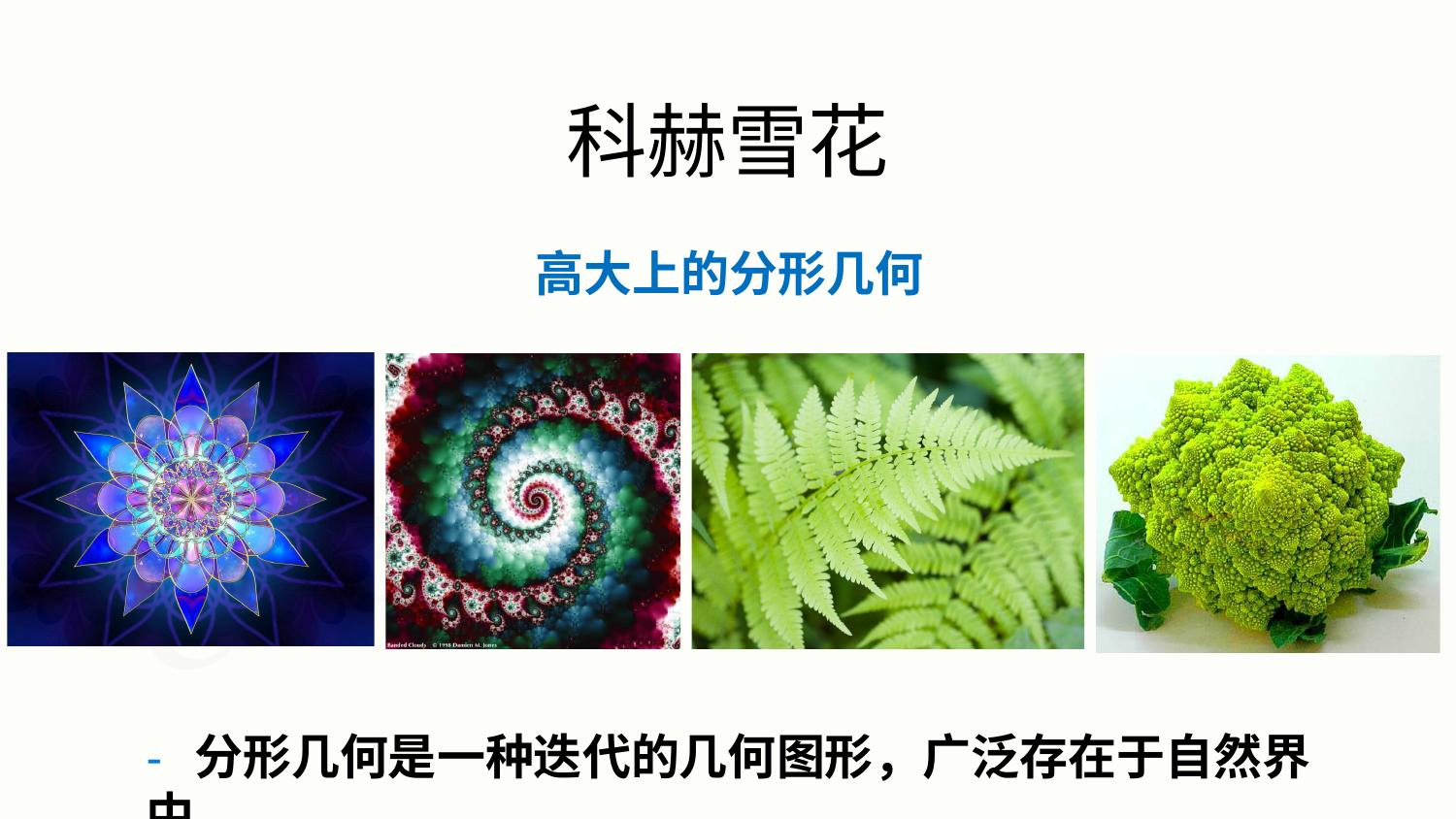

# 科赫雪花
高大上的分形几何

- 分形几何是一种迭代的几何图形，广泛存在于自然界中